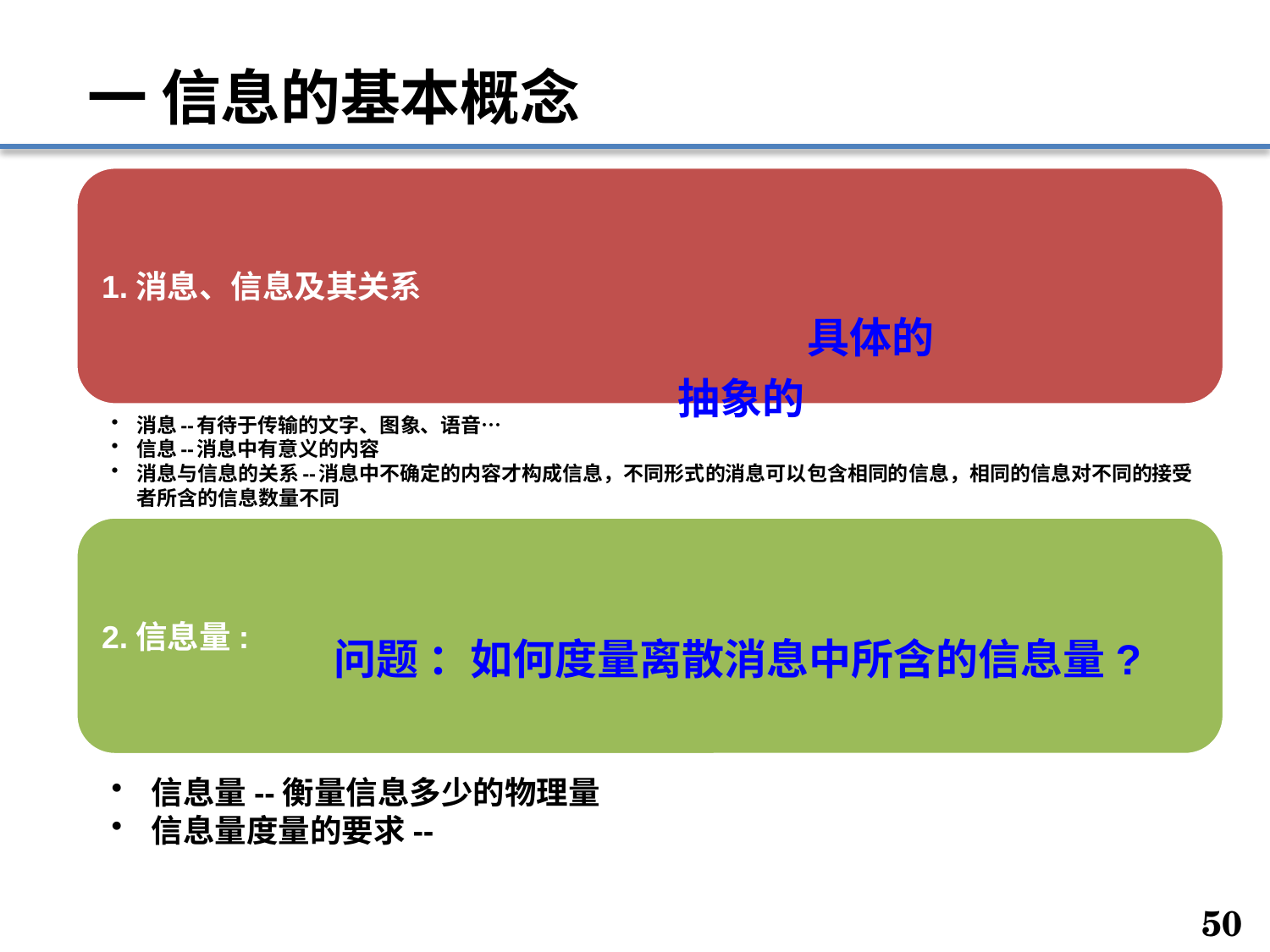

# 一 信息的基本概念
1.消息、信息及其关系
消息--有待于传输的文字、图象、语音…
信息--消息中有意义的内容
消息与信息的关系--消息中不确定的内容才构成信息，不同形式的消息可以包含相同的信息，相同的信息对不同的接受者所含的信息数量不同
2.信息量:
信息量--衡量信息多少的物理量
信息量度量的要求--
具体的
抽象的
问题 ：如何度量离散消息中所含的信息量?
50